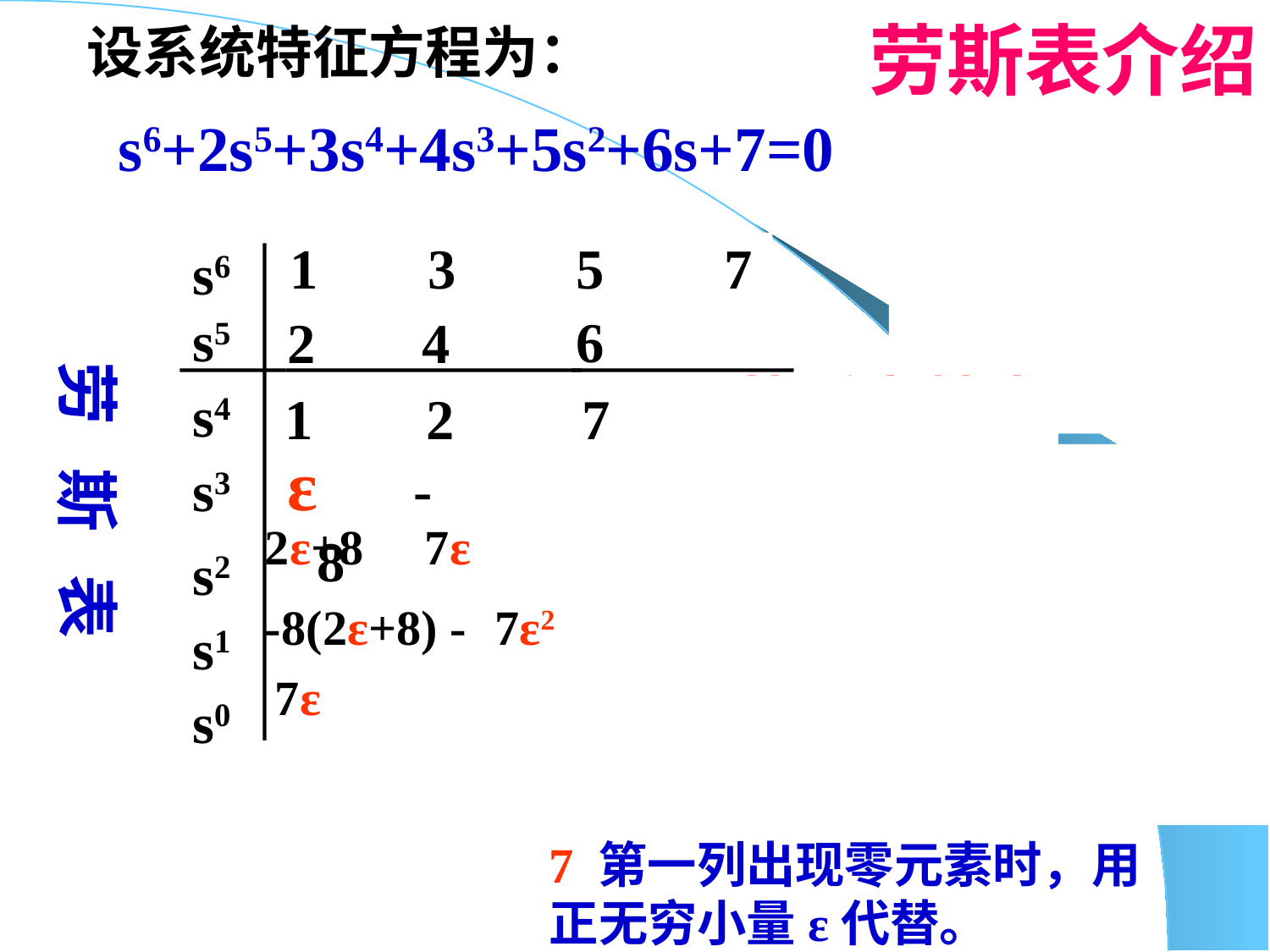

# 劳斯表介绍
设系统特征方程为：
s6+2s5+3s4+4s3+5s2+6s+7=0
1
3
5
7
2
4
6
1
3
5
7
2
4
6
s6
s5
s4
s3
s2
s1
s0

(10-6)/2=2
(6－4)/2=1

     4

1        2

劳   斯   表

劳斯表特点
7
1
1
2
(6-14)/1= -8

1        2         7
　 -8
ε

ε

-8
0
1 右移一位降两阶

2ε+8
7ε
2 每两行个数相等
3  行列式第一列不动
-8(2ε+8) -
7ε2
4  次对角线减主对角线
7ε
5  分母总是上一行第一个元素
6 一行可同乘以或同除以某正数

7 第一列出现零元素时，用正无穷小量ε代替。